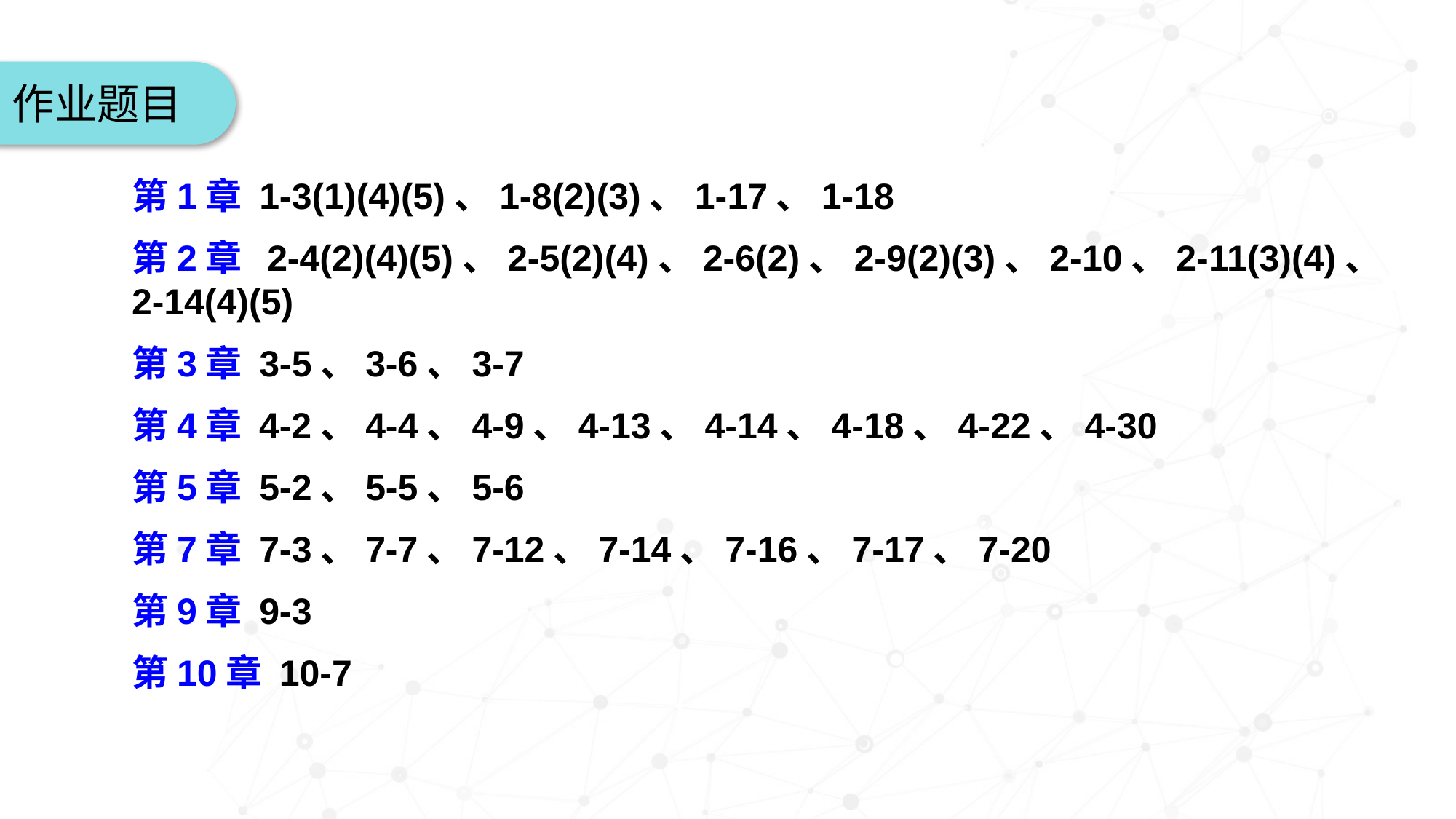

作业题目
第1章 1-3(1)(4)(5)、1-8(2)(3)、1-17、1-18
第2章  2-4(2)(4)(5)、2-5(2)(4)、2-6(2)、2-9(2)(3)、2-10、2-11(3)(4)、2-14(4)(5)
第3章 3-5、3-6、3-7
第4章 4-2、4-4、4-9、4-13、4-14、4-18、4-22、4-30
第5章 5-2、5-5、5-6
第7章 7-3、7-7、7-12、7-14、7-16、7-17、7-20
第9章 9-3
第10章 10-7